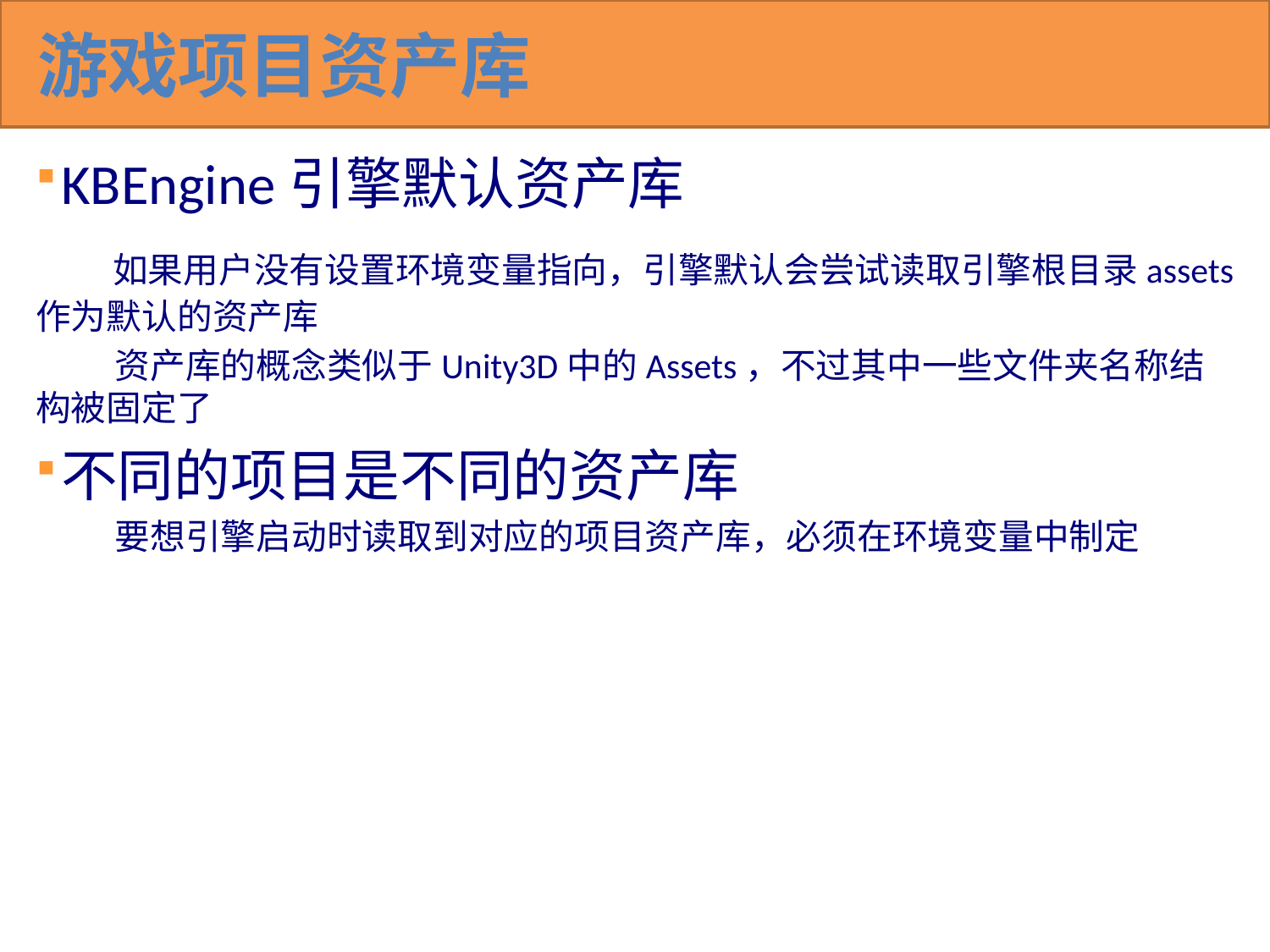

# 游戏项目资产库
KBEngine引擎默认资产库
     如果用户没有设置环境变量指向，引擎默认会尝试读取引擎根目录assets作为默认的资产库
         资产库的概念类似于Unity3D中的Assets，不过其中一些文件夹名称结构被固定了
不同的项目是不同的资产库
         要想引擎启动时读取到对应的项目资产库，必须在环境变量中制定